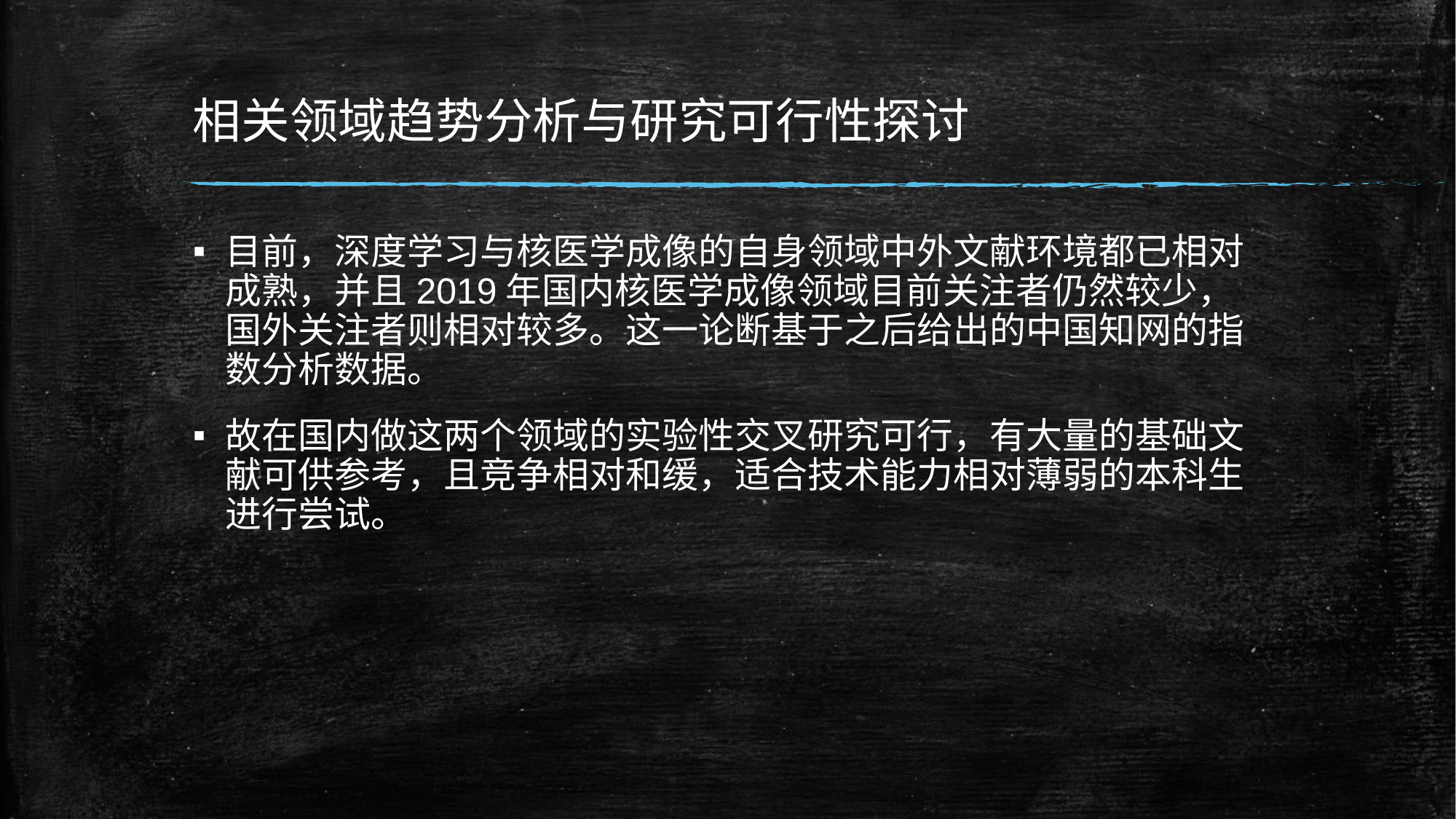

# 相关领域趋势分析与研究可行性探讨
目前，深度学习与核医学成像的自身领域中外文献环境都已相对成熟，并且2019年国内核医学成像领域目前关注者仍然较少，国外关注者则相对较多。这一论断基于之后给出的中国知网的指数分析数据。
故在国内做这两个领域的实验性交叉研究可行，有大量的基础文献可供参考，且竞争相对和缓，适合技术能力相对薄弱的本科生进行尝试。